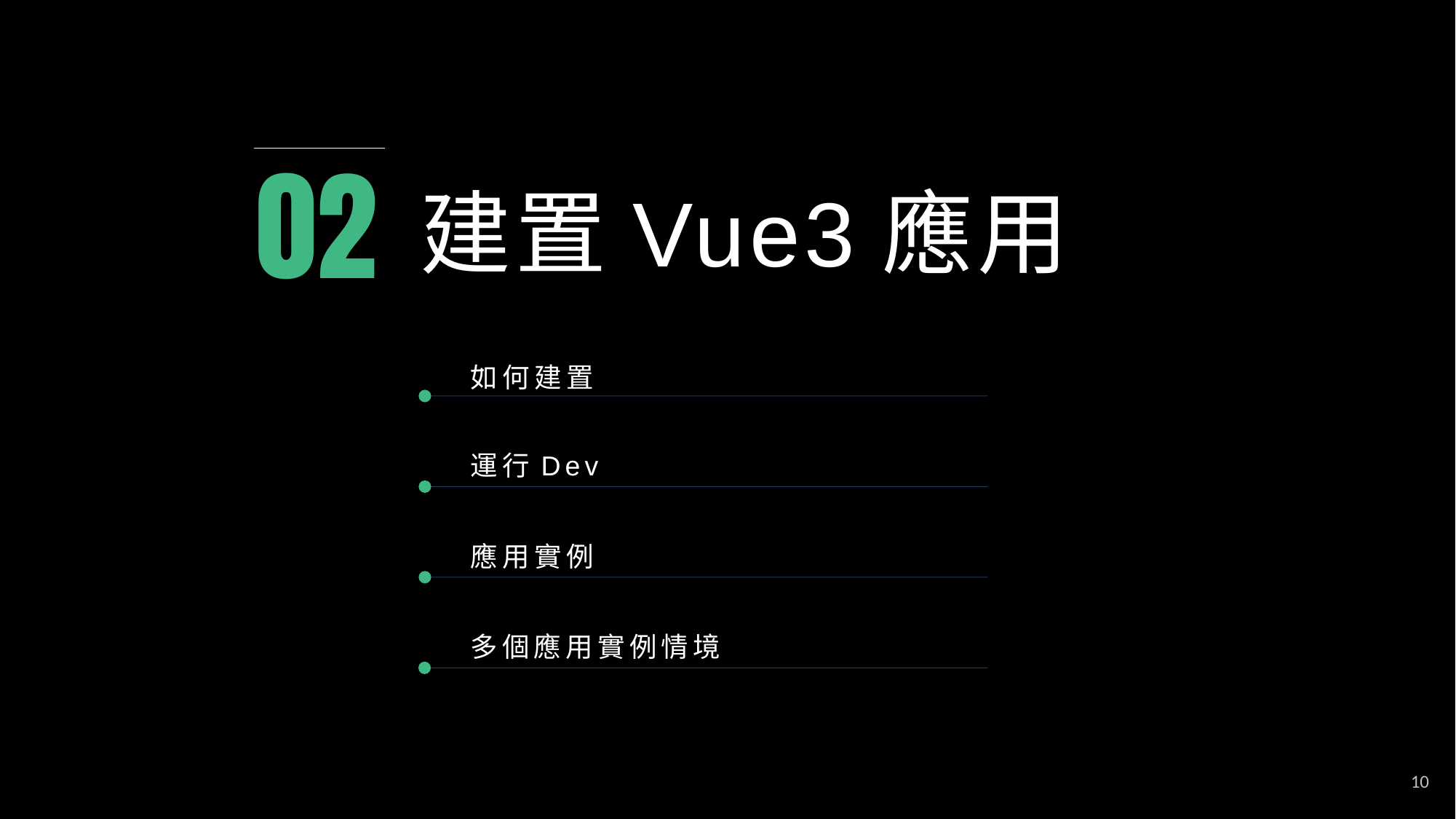

02
建置Vue3應用
如何建置

運行Dev

應用實例

多個應用實例情境

10